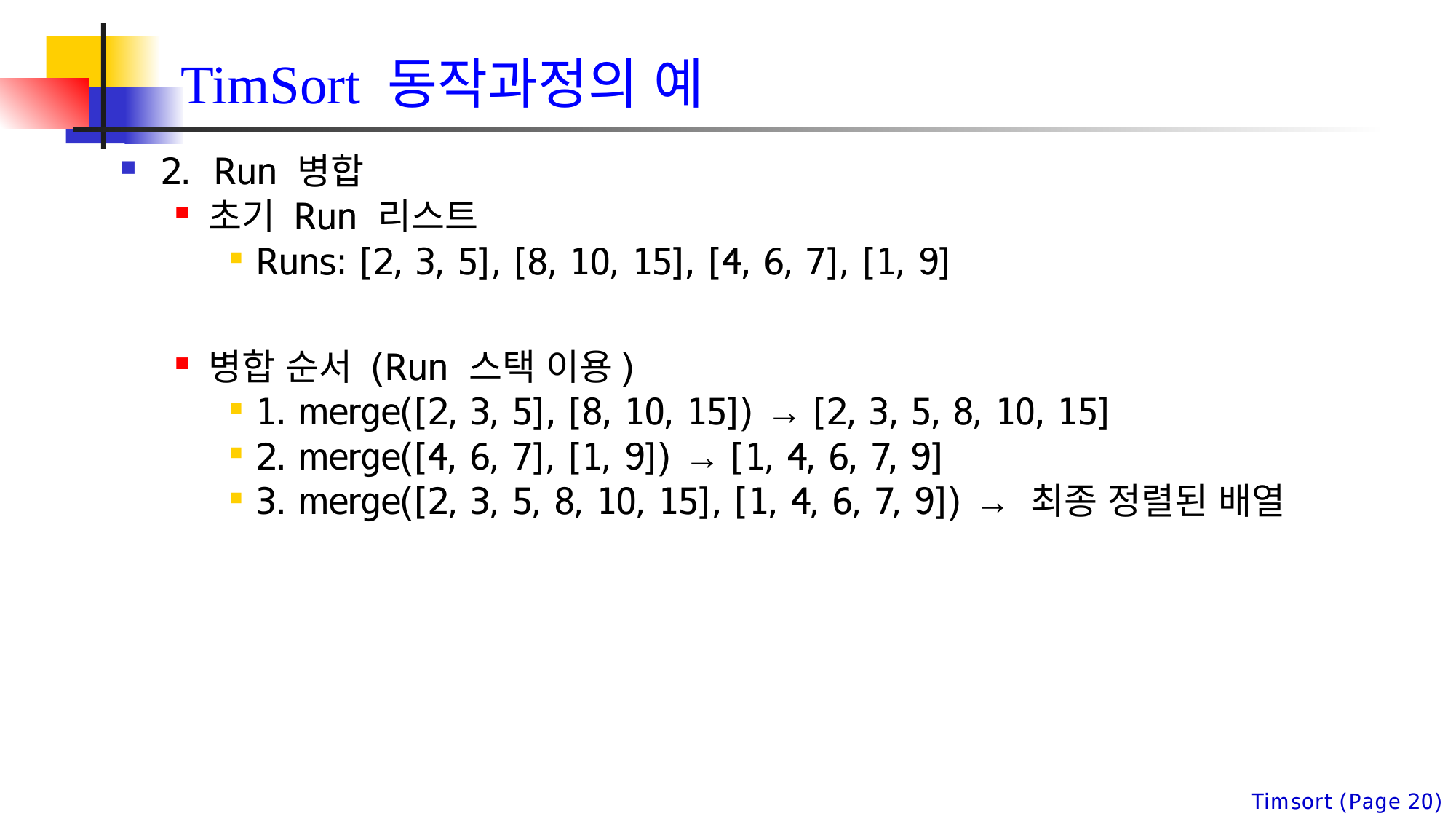

# TimSort 동작과정의 예
2.  Run 병합
초기 Run 리스트
Runs: [2, 3, 5], [8, 10, 15], [4, 6, 7], [1, 9]

병합 순서 (Run 스택 이용)
1. merge([2, 3, 5], [8, 10, 15]) → [2, 3, 5, 8, 10, 15]
2. merge([4, 6, 7], [1, 9]) → [1, 4, 6, 7, 9]
3. merge([2, 3, 5, 8, 10, 15], [1, 4, 6, 7, 9]) → 최종 정렬된 배열

Timsort (Page 20)